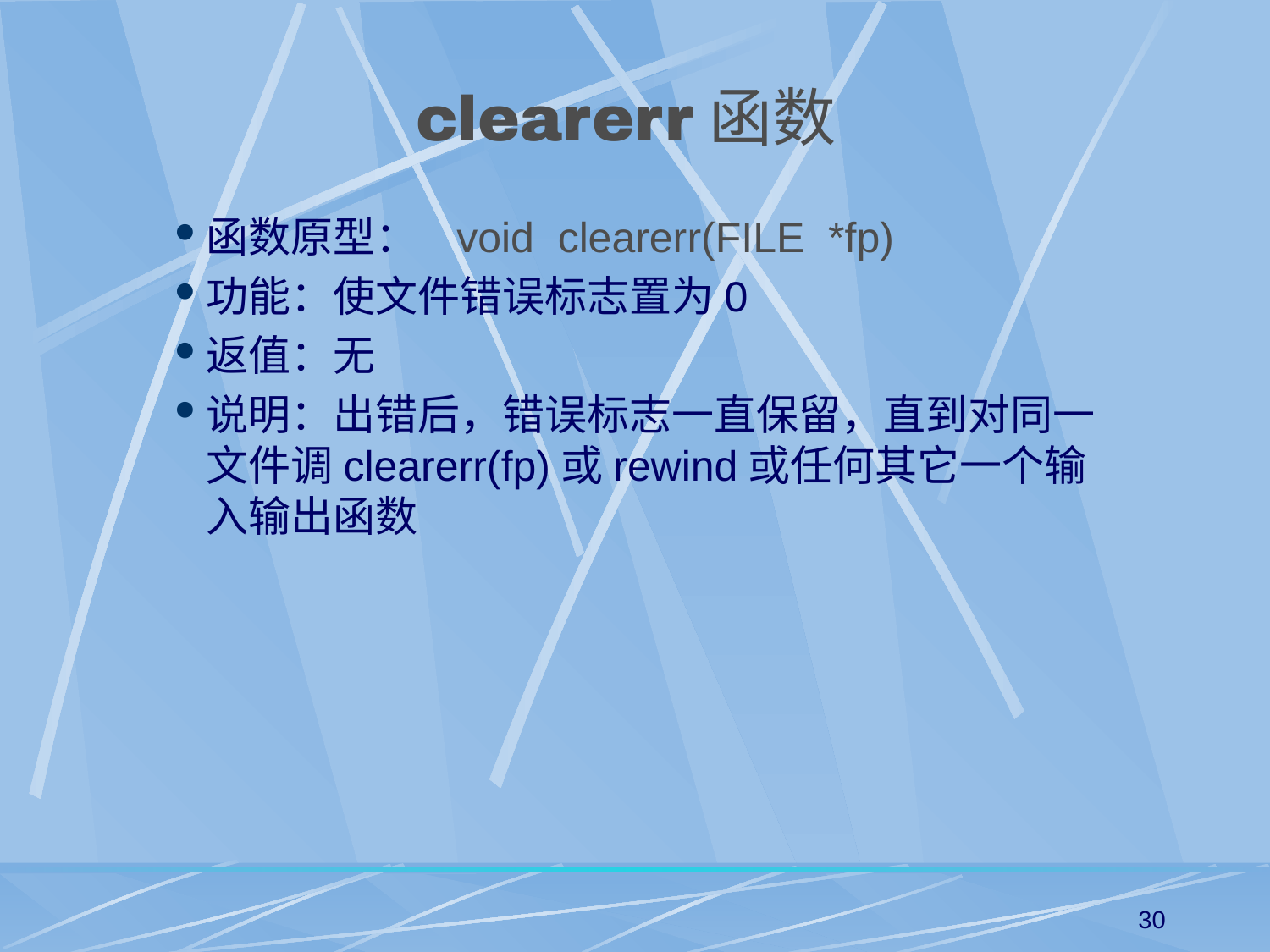

# clearerr函数
函数原型：   void  clearerr(FILE  *fp)
功能：使文件错误标志置为0
返值：无
说明：出错后，错误标志一直保留，直到对同一文件调clearerr(fp)或rewind或任何其它一个输入输出函数
30